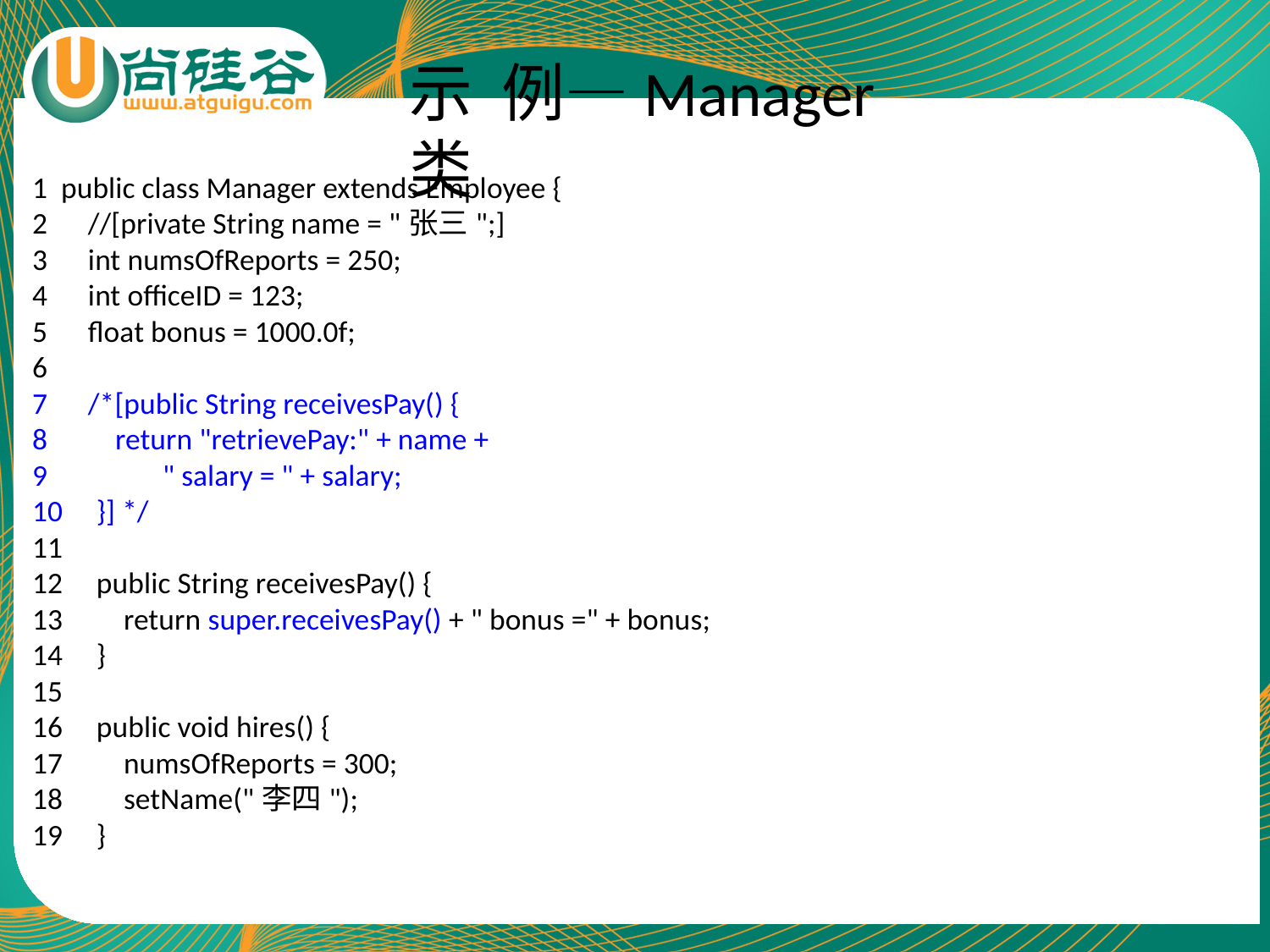

# 示  例—Manager类
1  public class Manager extends Employee {
2      //[private String name = "张三";]
3      int numsOfReports = 250;
4      int officeID = 123;
5      float bonus = 1000.0f;
6
7      /*[public String receivesPay() {
8          return "retrievePay:" + name +
9                 " salary = " + salary;
10     }] */
11
12     public String receivesPay() {
13         return super.receivesPay() + " bonus =" + bonus;
14     }
15
16     public void hires() {
17         numsOfReports = 300;
18         setName("李四");
19     }